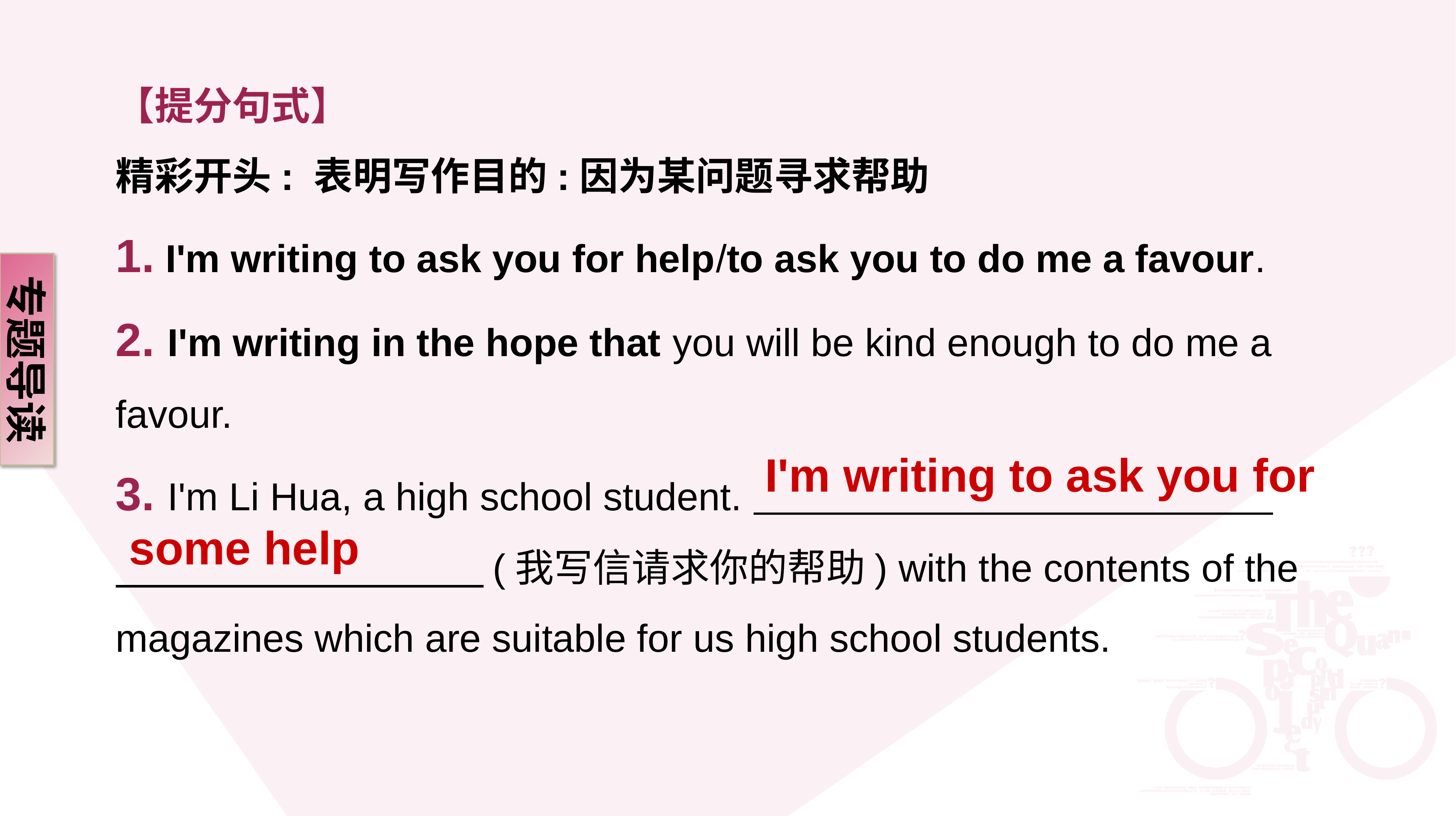

【提分句式】
精彩开头: 表明写作目的:因为某问题寻求帮助
1. I'm writing to ask you for help/to ask you to do me a favour.
2. I'm writing in the hope that you will be kind enough to do me a favour.
3. I'm Li Hua, a high school student.                                                 .
　　  　　　　　　　(我写信请求你的帮助) with the contents of the magazines which are suitable for us high school students.
专题导读
                                                 I'm writing to ask you for some help